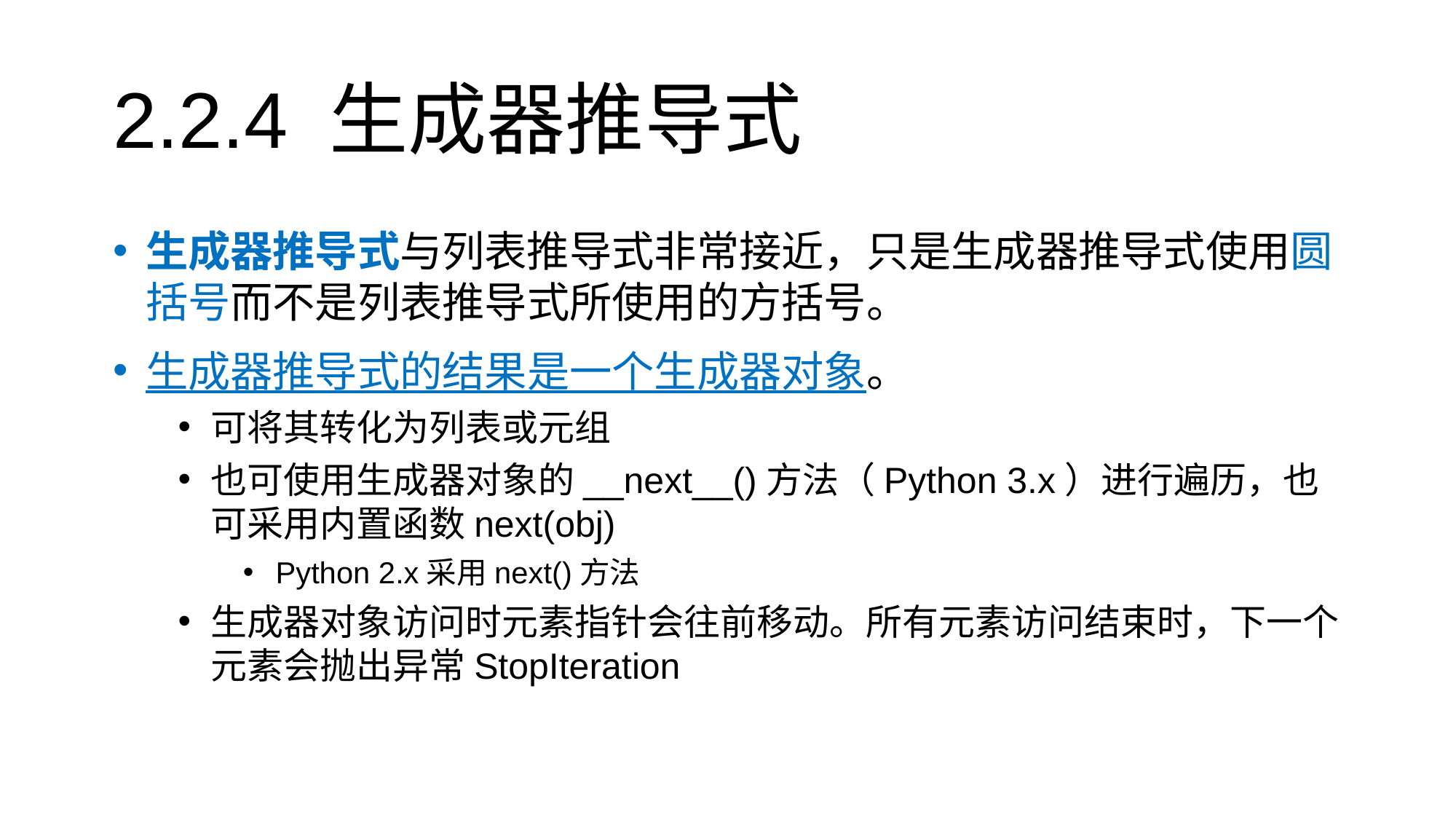

# 2.2.4 生成器推导式
生成器推导式与列表推导式非常接近，只是生成器推导式使用圆括号而不是列表推导式所使用的方括号。
生成器推导式的结果是一个生成器对象。
可将其转化为列表或元组
也可使用生成器对象的__next__()方法（Python 3.x）进行遍历，也可采用内置函数next(obj)
Python 2.x采用next()方法
生成器对象访问时元素指针会往前移动。所有元素访问结束时，下一个元素会抛出异常StopIteration